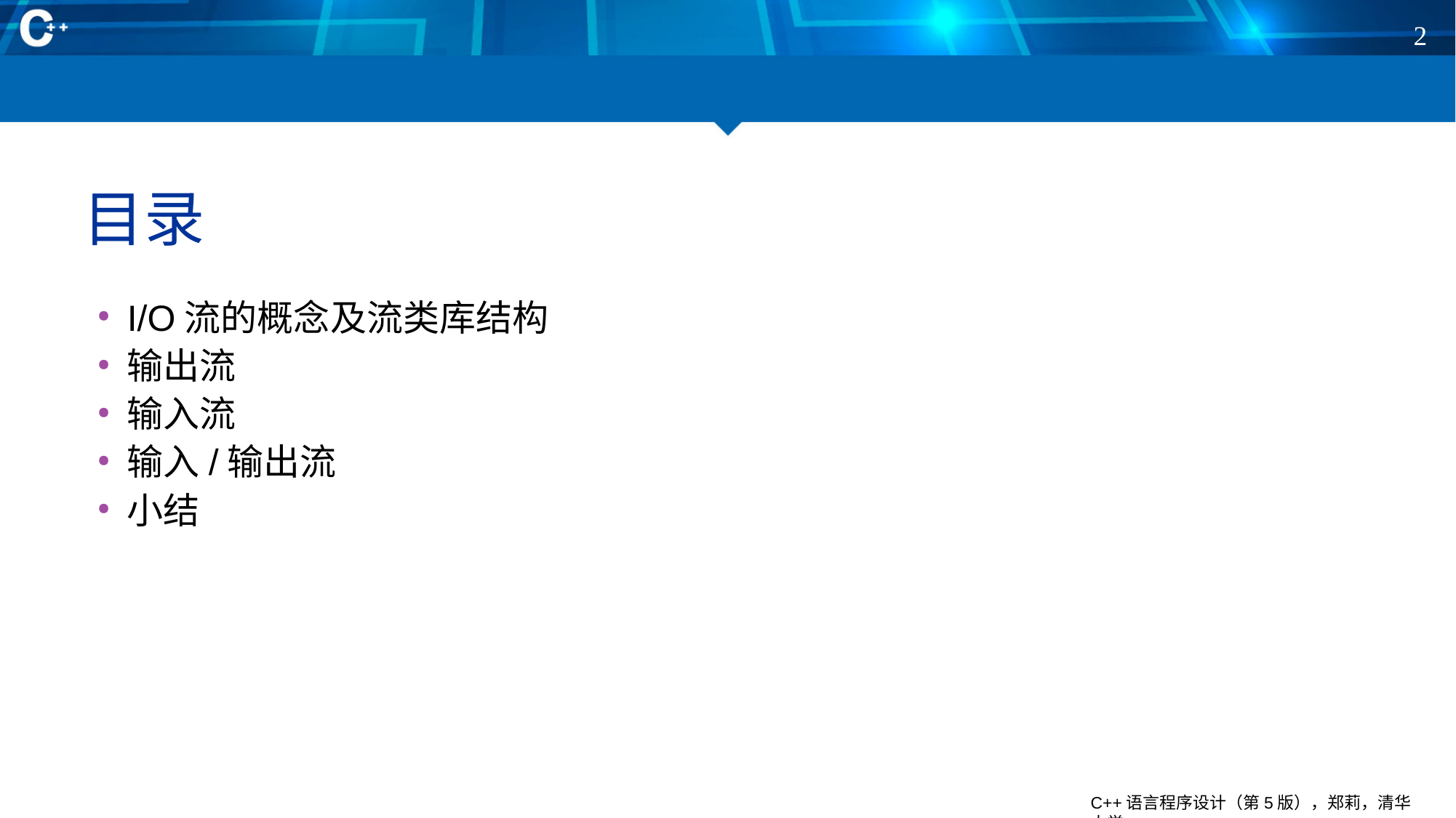

2
# 目录
I/O流的概念及流类库结构
输出流
输入流
输入/输出流
小结